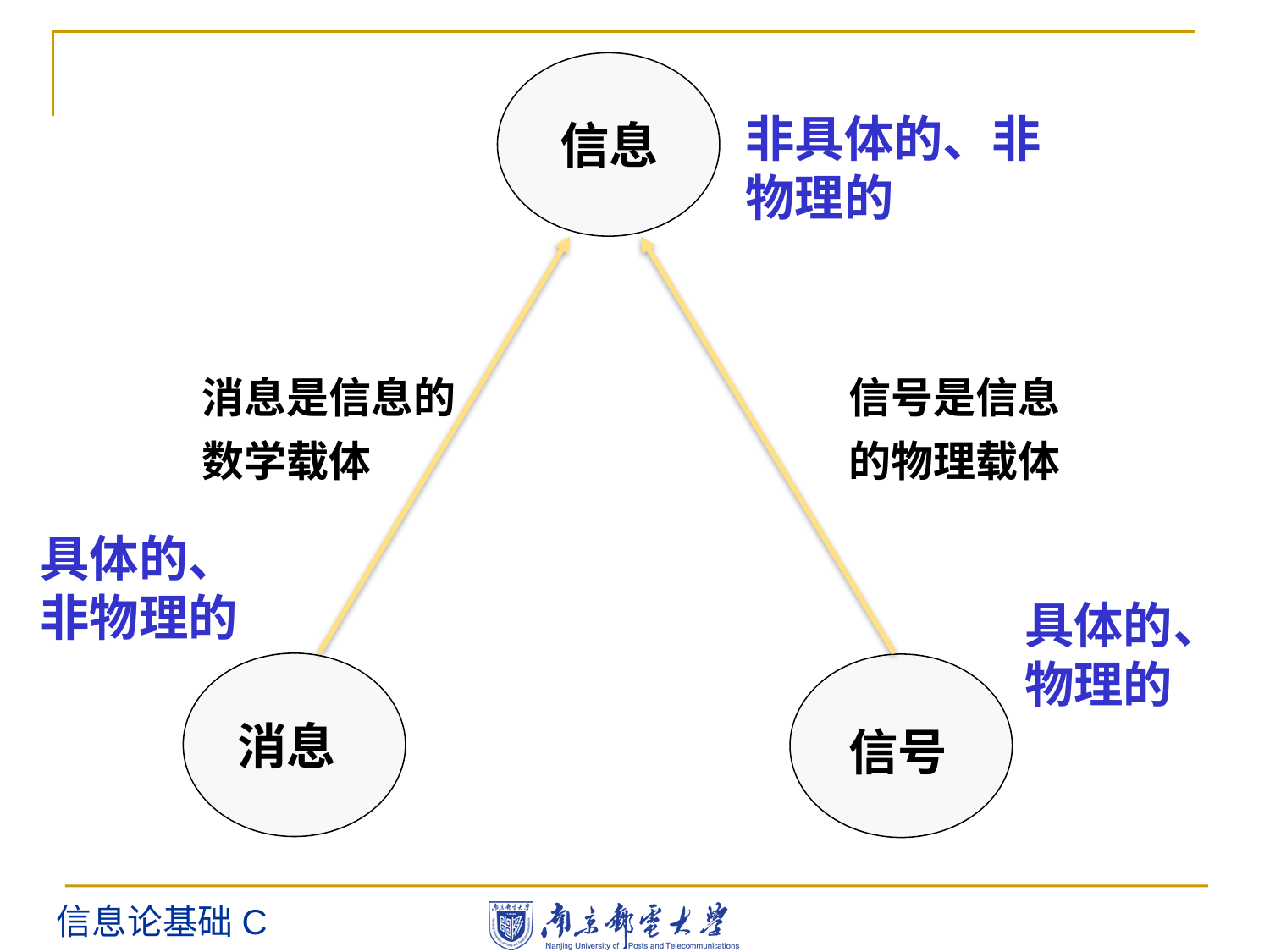

非具体的、非物理的
信息
消息是信息的
数学载体
信号是信息的物理载体
具体的、非物理的
具体的、物理的

消息
信号